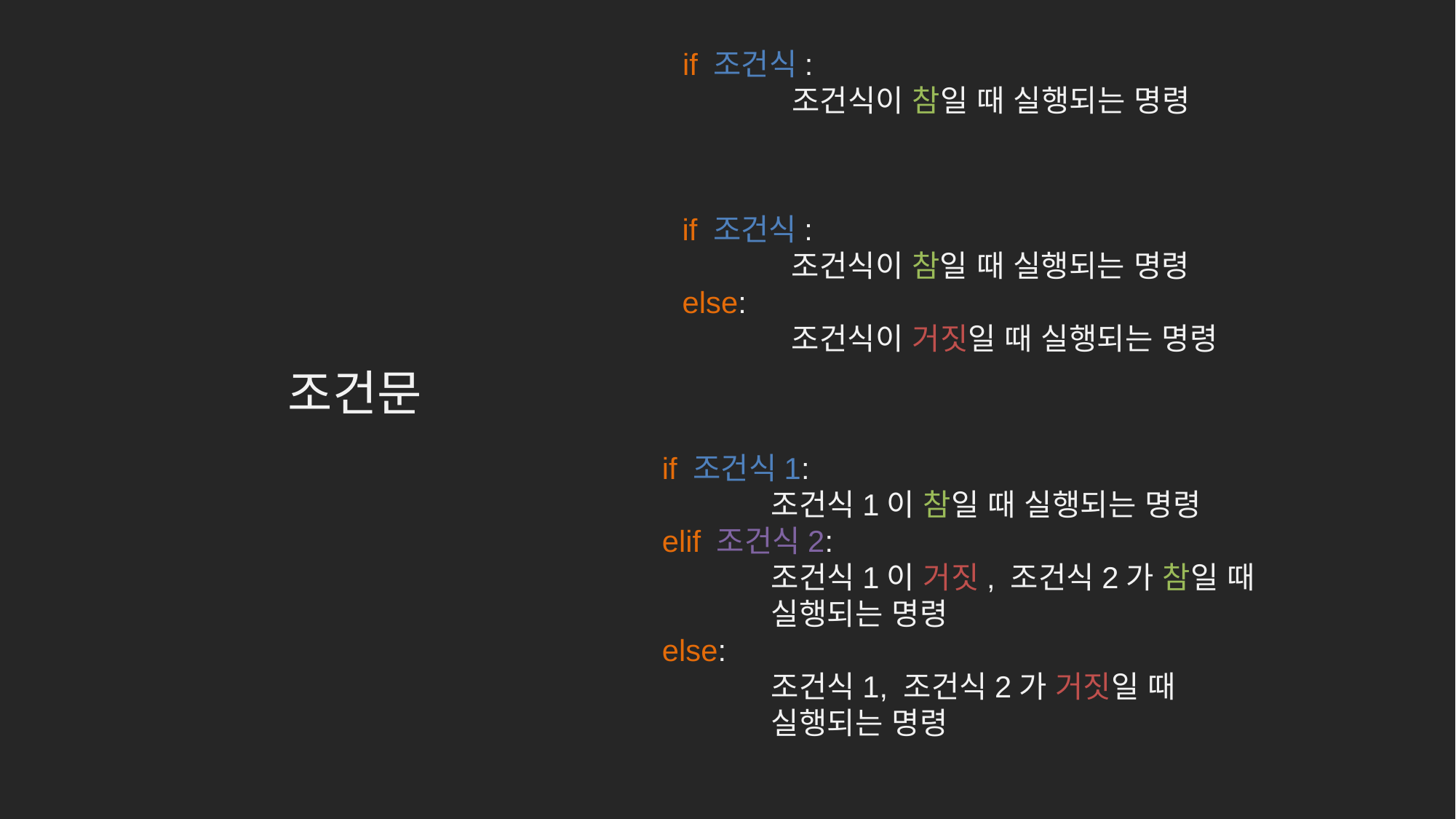

if 조건식:
	조건식이 참일 때 실행되는 명령
if 조건식:
	조건식이 참일 때 실행되는 명령
else:
	조건식이 거짓일 때 실행되는 명령
조건문
if 조건식1:
	조건식1이 참일 때 실행되는 명령
elif 조건식2:
	조건식1이 거짓, 조건식2가 참일 때
	실행되는 명령
else:
	조건식1, 조건식2가 거짓일 때
	실행되는 명령